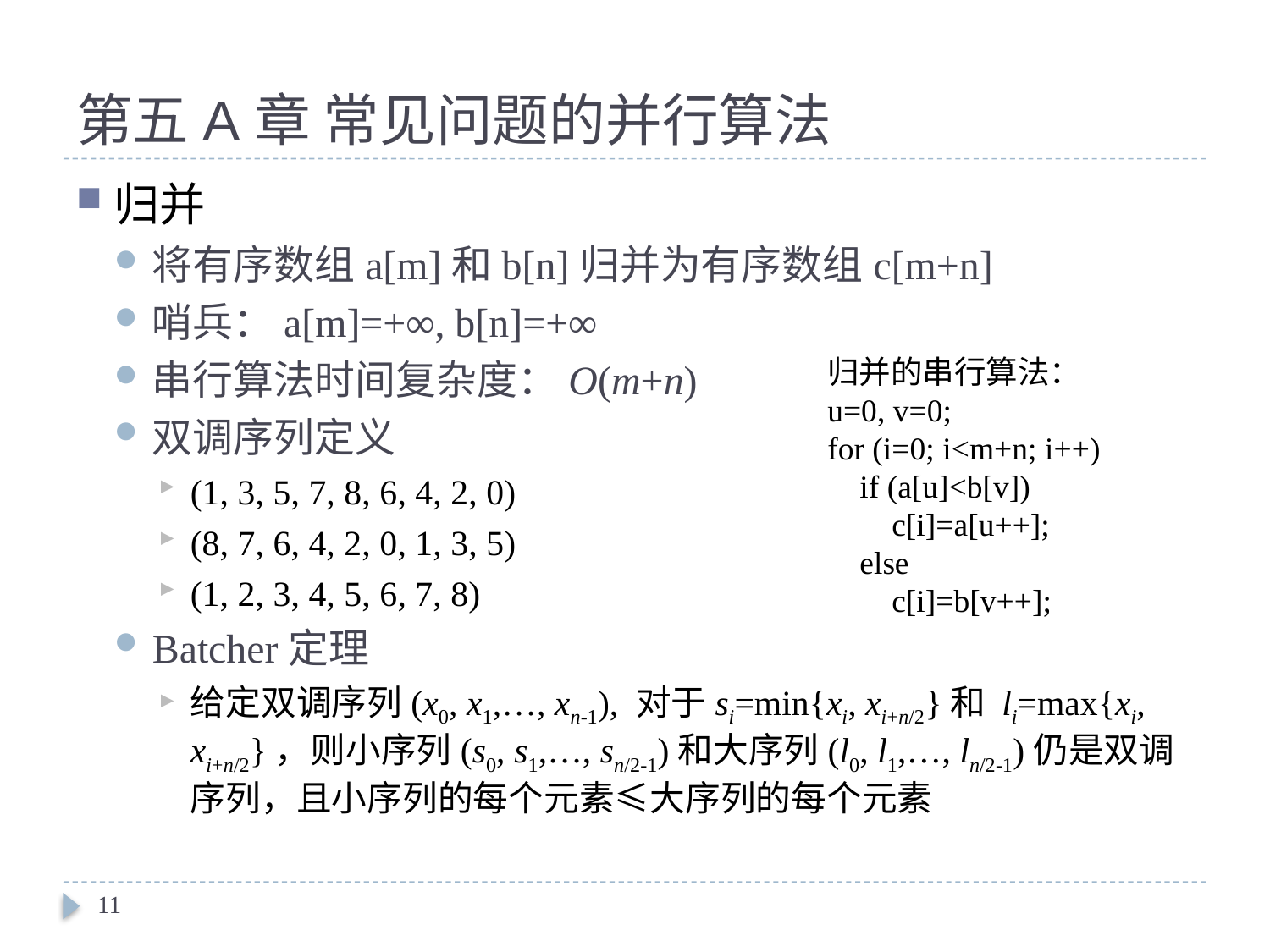

# 第五A章 常见问题的并行算法
归并
将有序数组a[m]和b[n]归并为有序数组c[m+n]
哨兵：a[m]=+∞, b[n]=+∞
串行算法时间复杂度：O(m+n)
双调序列定义
(1, 3, 5, 7, 8, 6, 4, 2, 0)
(8, 7, 6, 4, 2, 0, 1, 3, 5)
(1, 2, 3, 4, 5, 6, 7, 8)
Batcher定理
给定双调序列(x0, x1,…, xn-1), 对于si=min{xi, xi+n/2}和 li=max{xi, xi+n/2}，则小序列(s0, s1,…, sn/2-1)和大序列(l0, l1,…, ln/2-1)仍是双调序列，且小序列的每个元素≤大序列的每个元素
归并的串行算法：
u=0, v=0;
for (i=0; i<m+n; i++)
    if (a[u]<b[v])
        c[i]=a[u++];
    else
        c[i]=b[v++];
11